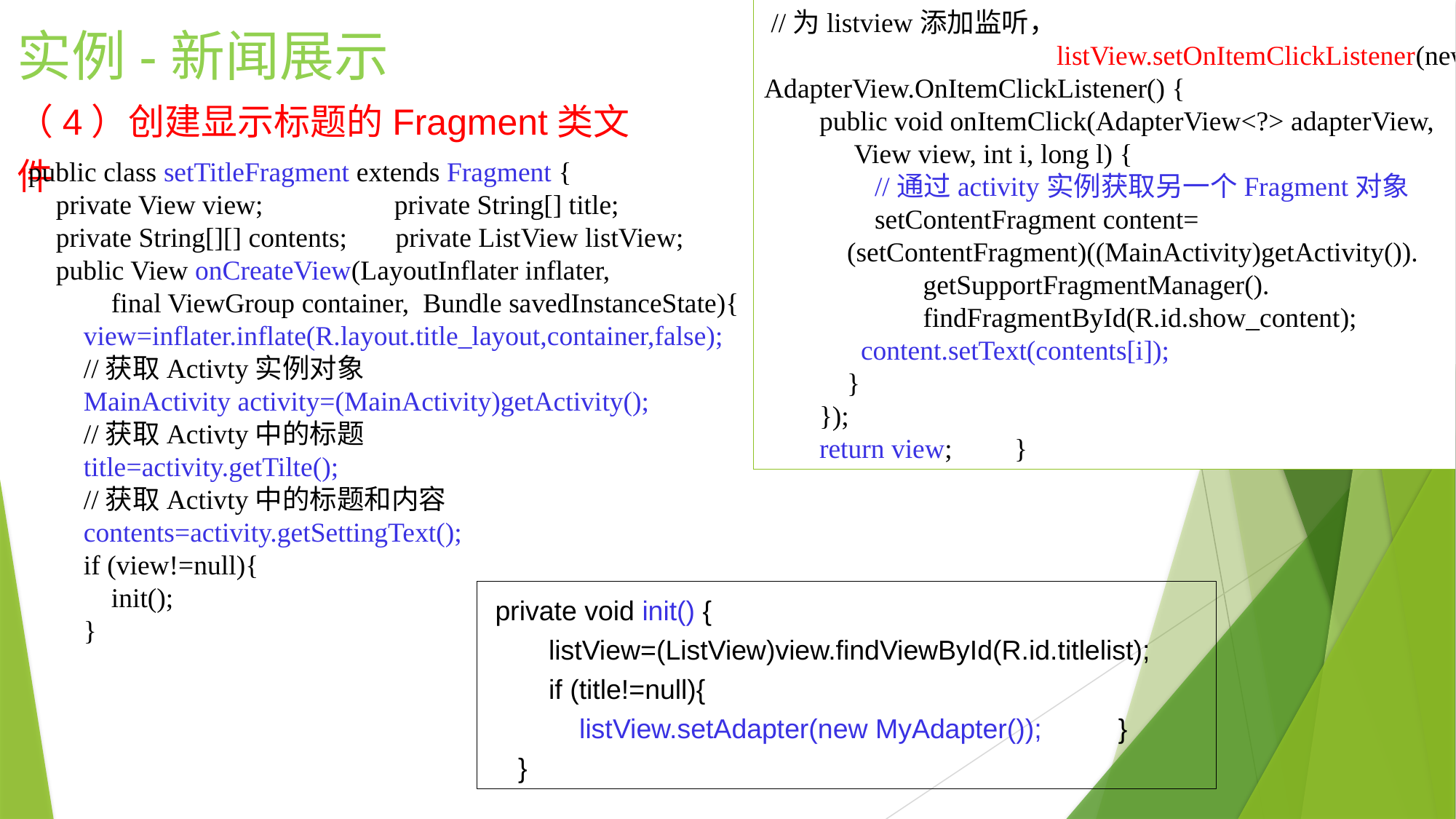

实例-新闻展示
（4）创建显示标题的Fragment类文件
 //为listview添加监听，
        listView.setOnItemClickListener(new AdapterView.OnItemClickListener() {
        public void onItemClick(AdapterView<?> adapterView,
             View view, int i, long l) {
                //通过activity实例获取另一个Fragment对象
                setContentFragment content=
            (setContentFragment)((MainActivity)getActivity()).
                       getSupportFragmentManager().
                       findFragmentById(R.id.show_content);
              content.setText(contents[i]);
            }
        });
        return view;         }
public class setTitleFragment extends Fragment {
    private View view;                   private String[] title;
    private String[][] contents;       private ListView listView;
    public View onCreateView(LayoutInflater inflater,
            final ViewGroup container,  Bundle savedInstanceState){
        view=inflater.inflate(R.layout.title_layout,container,false);
        //获取Activty实例对象
        MainActivity activity=(MainActivity)getActivity();
        //获取Activty中的标题
        title=activity.getTilte();
        //获取Activty中的标题和内容
        contents=activity.getSettingText();
        if (view!=null){
            init();
        }
 private void init() {
        listView=(ListView)view.findViewById(R.id.titlelist);
        if (title!=null){
            listView.setAdapter(new MyAdapter());          }
    }